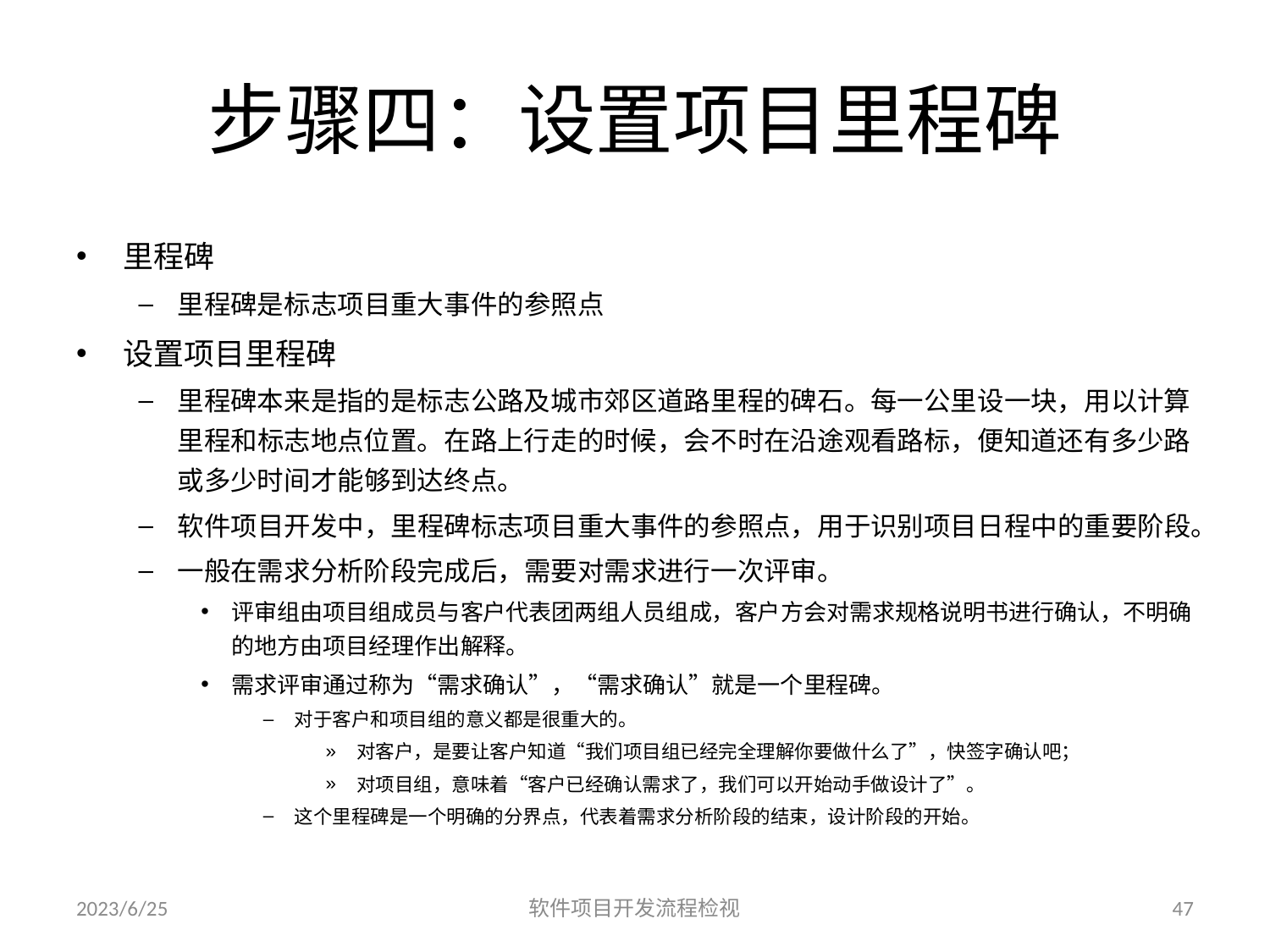

# 步骤四：设置项目里程碑
里程碑
里程碑是标志项目重大事件的参照点
设置项目里程碑
里程碑本来是指的是标志公路及城市郊区道路里程的碑石。每一公里设一块，用以计算里程和标志地点位置。在路上行走的时候，会不时在沿途观看路标，便知道还有多少路或多少时间才能够到达终点。
软件项目开发中，里程碑标志项目重大事件的参照点，用于识别项目日程中的重要阶段。
一般在需求分析阶段完成后，需要对需求进行一次评审。
评审组由项目组成员与客户代表团两组人员组成，客户方会对需求规格说明书进行确认，不明确的地方由项目经理作出解释。
需求评审通过称为“需求确认”，“需求确认”就是一个里程碑。
对于客户和项目组的意义都是很重大的。
对客户，是要让客户知道“我们项目组已经完全理解你要做什么了”，快签字确认吧；
对项目组，意味着“客户已经确认需求了，我们可以开始动手做设计了”。
这个里程碑是一个明确的分界点，代表着需求分析阶段的结束，设计阶段的开始。

2023/6/25
软件项目开发流程检视
47